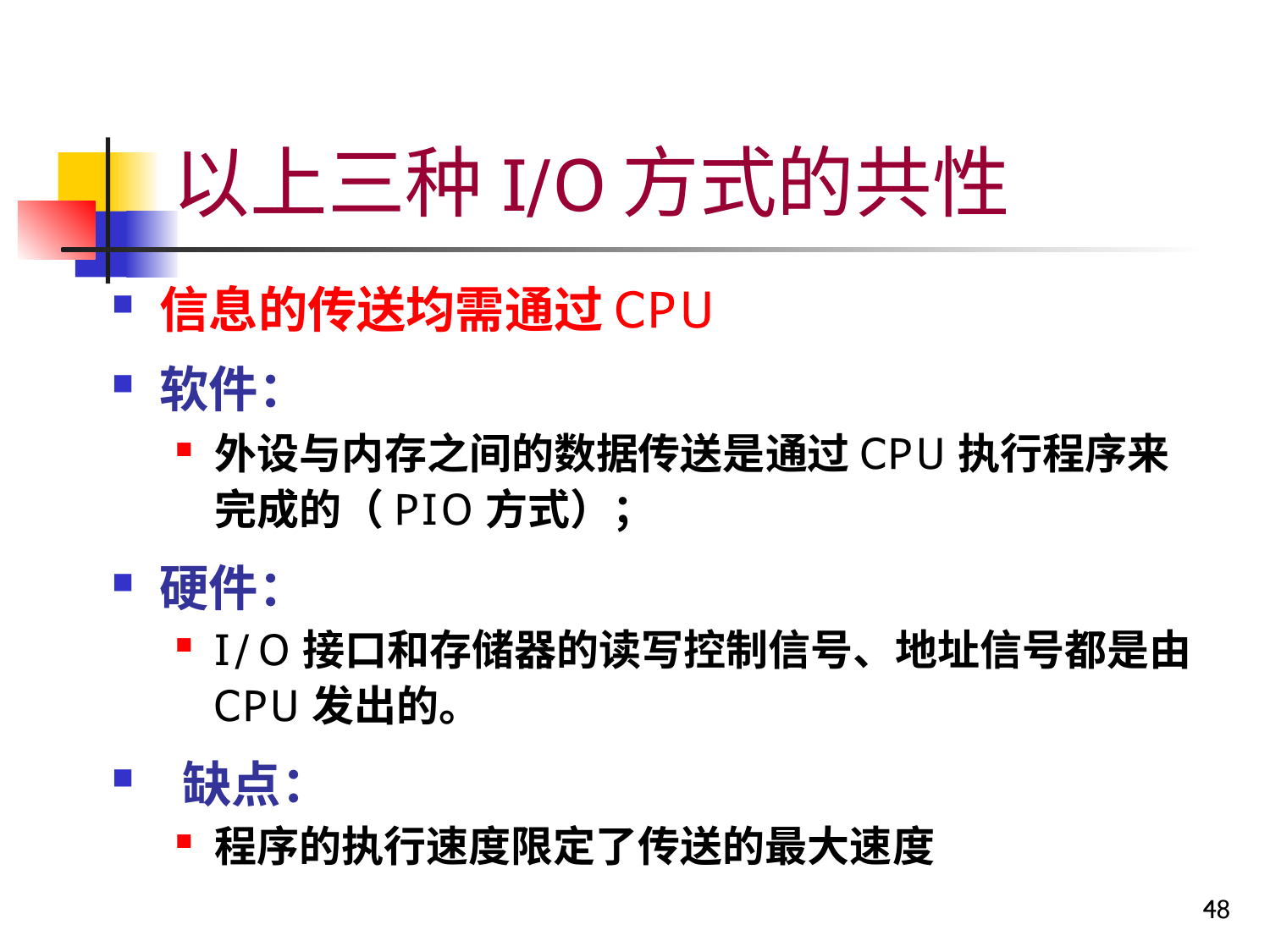

# 以上三种I/O方式的共性
信息的传送均需通过CPU
软件：
外设与内存之间的数据传送是通过CPU执行程序来完成的（PIO方式）；
硬件：
I/O接口和存储器的读写控制信号、地址信号都是由CPU发出的。
 缺点：
程序的执行速度限定了传送的最大速度
48